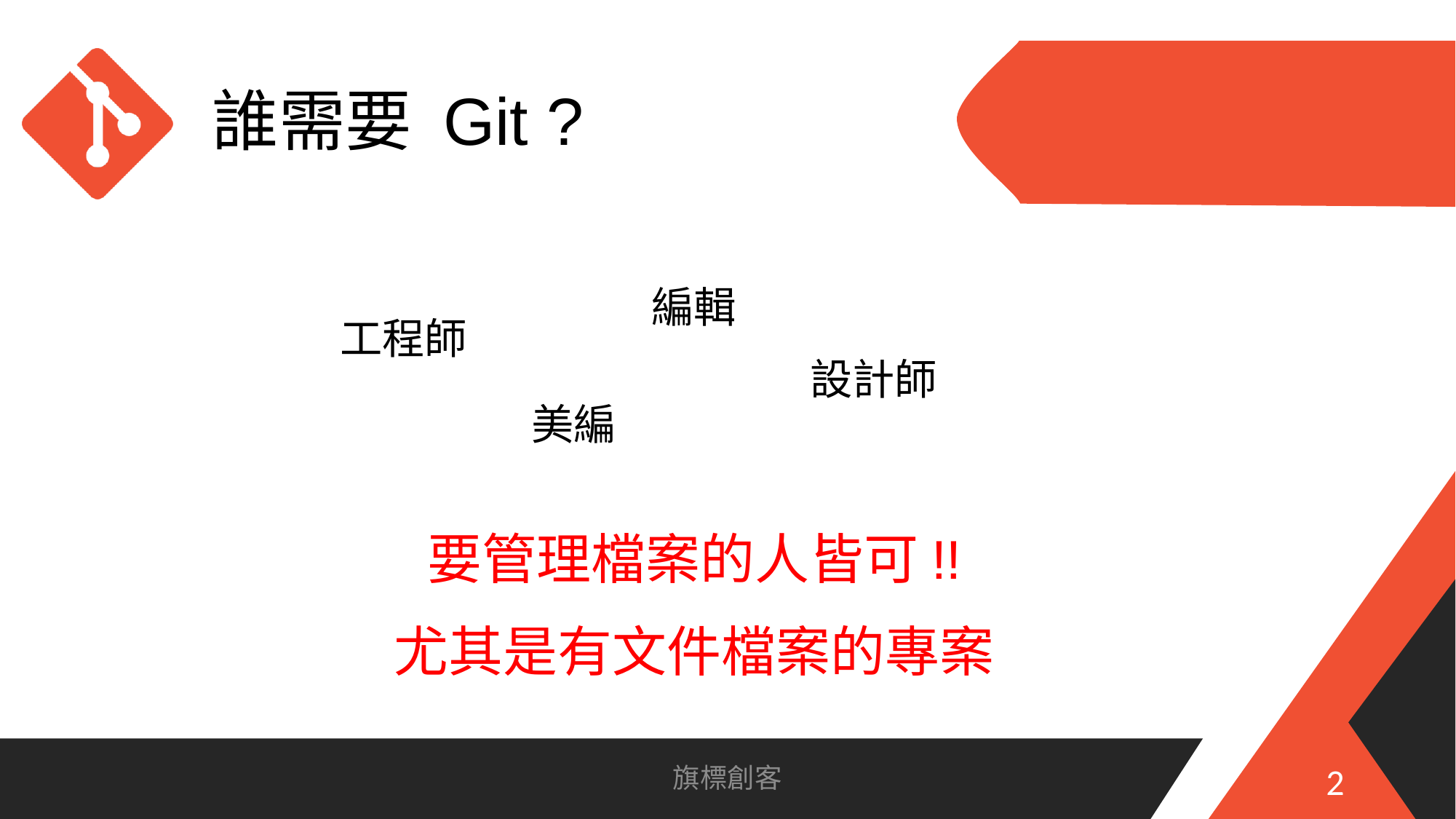

# 誰需要 Git ?

編輯
工程師
設計師
美編
要管理檔案的人皆可!!
尤其是有文件檔案的專案
旗標創客
2